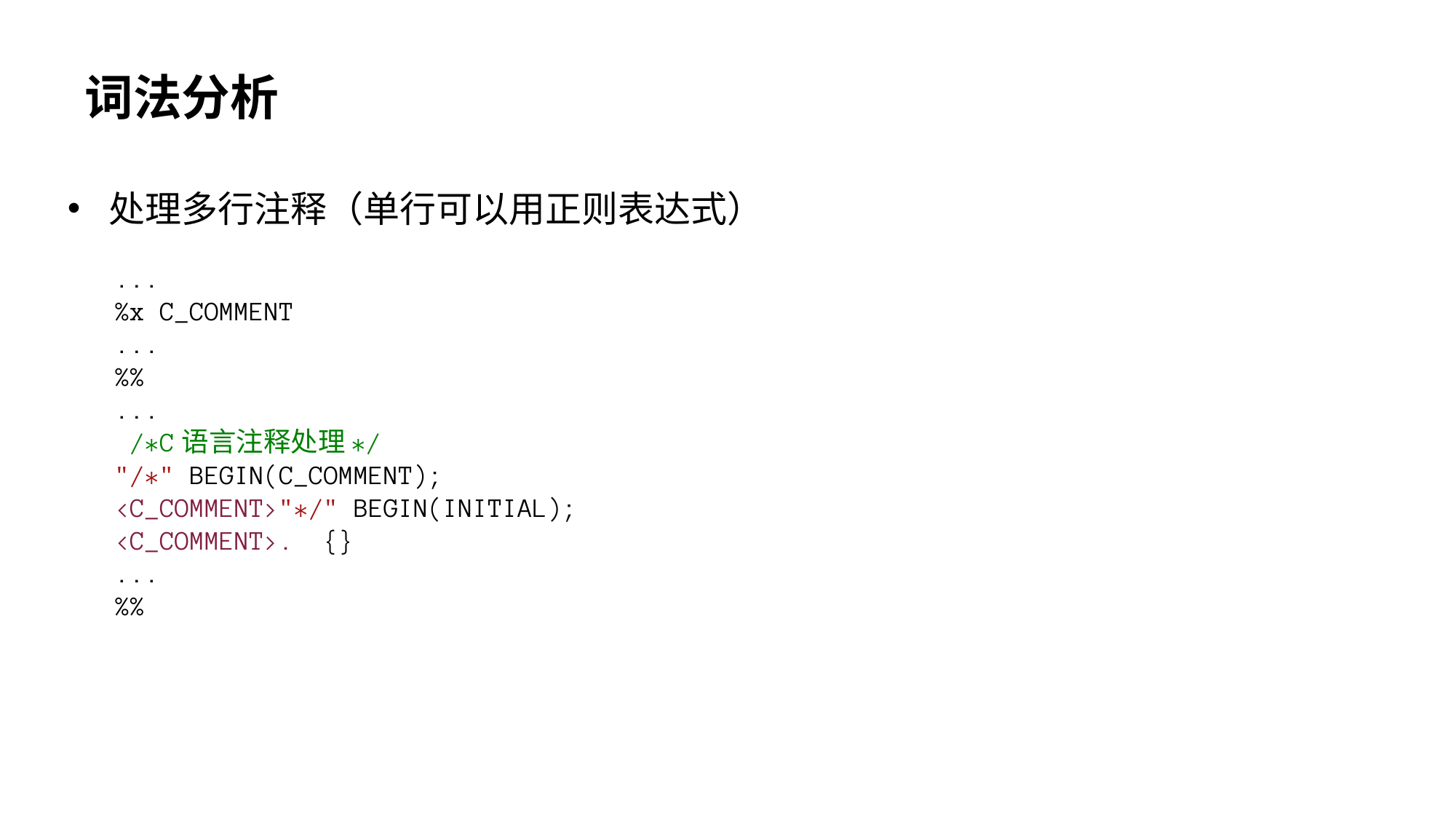

词法分析
处理多行注释（单行可以用正则表达式）
...
%x C_COMMENT
...
%%
...
 /*C语言注释处理*/
"/*" BEGIN(C_COMMENT);
<C_COMMENT>"*/" BEGIN(INITIAL);
<C_COMMENT>.  {}
...
%%